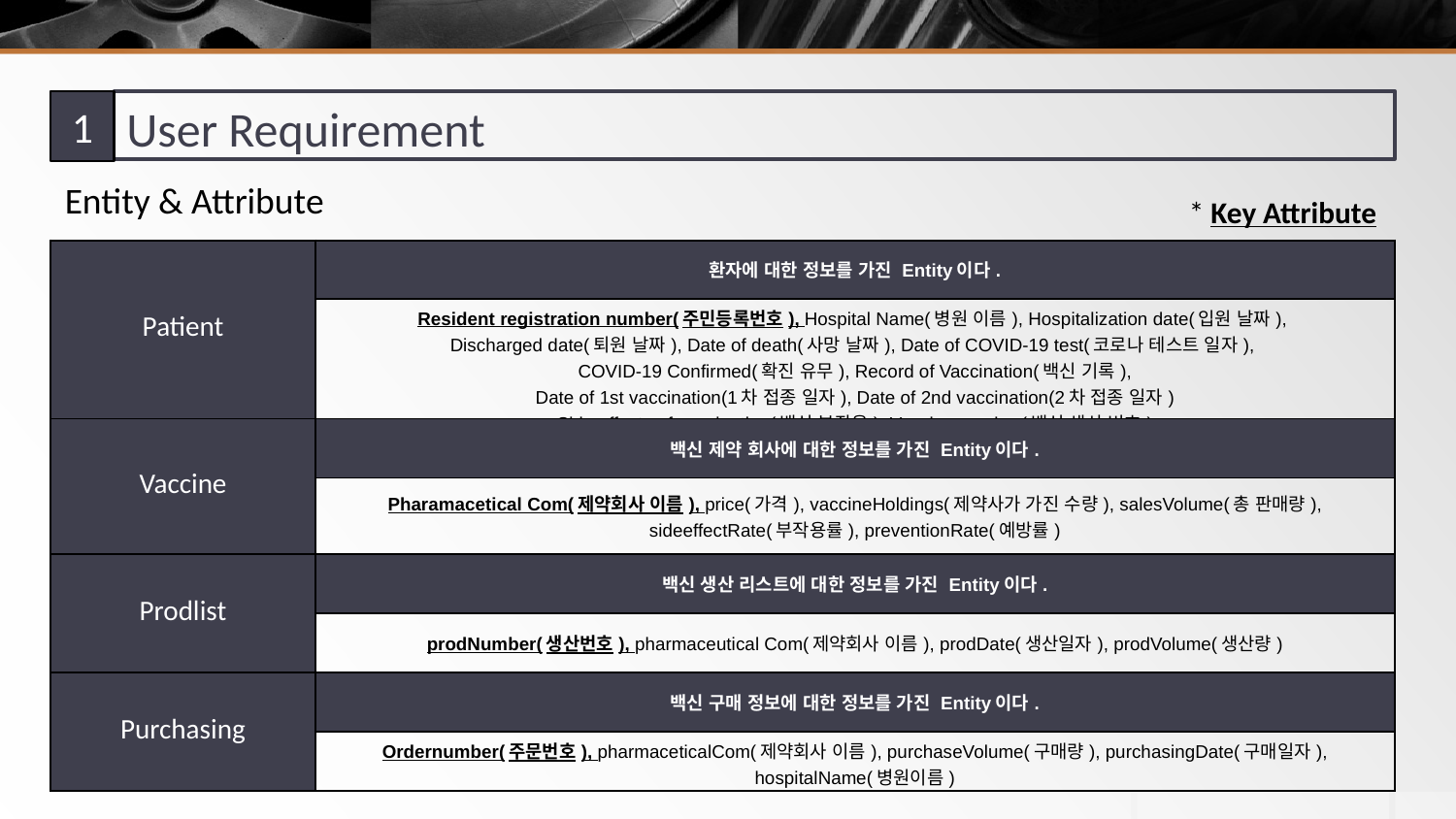

1
 User Requirement
Entity & Attribute
* Key Attribute
| Patient | 환자에 대한 정보를 가진 Entity이다. |
| --- | --- |
|  | Resident registration number(주민등록번호), Hospital Name(병원 이름), Hospitalization date(입원 날짜), Discharged date(퇴원 날짜), Date of death(사망 날짜), Date of COVID-19 test(코로나 테스트 일자), COVID-19 Confirmed(확진 유무), Record of Vaccination(백신 기록), Date of 1st vaccination(1차 접종 일자), Date of 2nd vaccination(2차 접종 일자) Side effects of vaccination(백신 부작용), Vaccine number(백신 생산 번호) |
| Vaccine | 백신 제약 회사에 대한 정보를 가진 Entity이다. |
|  | Pharamacetical Com(제약회사 이름), price(가격), vaccineHoldings(제약사가 가진 수량), salesVolume(총 판매량), sideeffectRate(부작용률), preventionRate(예방률) |
| Prodlist | 백신 생산 리스트에 대한 정보를 가진 Entity이다. |
|  | prodNumber(생산번호), pharmaceutical Com(제약회사 이름), prodDate(생산일자), prodVolume(생산량) |
| Purchasing | 백신 구매 정보에 대한 정보를 가진 Entity이다. |
|  | Ordernumber(주문번호), pharmaceticalCom(제약회사 이름), purchaseVolume(구매량), purchasingDate(구매일자), hospitalName(병원이름) |